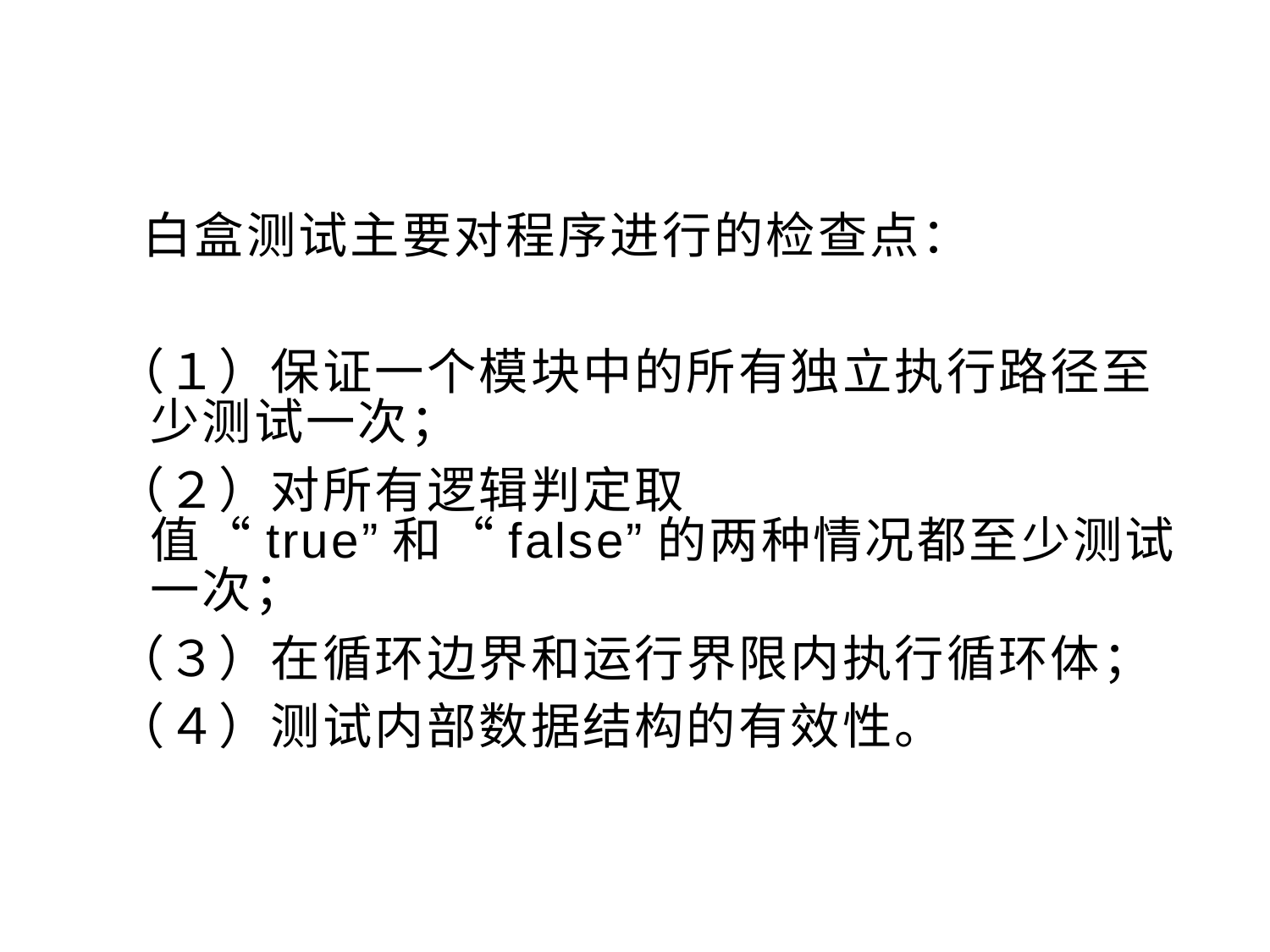

白盒测试主要对程序进行的检查点：

  （１）保证一个模块中的所有独立执行路径至少测试一次；
  （２）对所有逻辑判定取值“true”和“false”的两种情况都至少测试一次；
  （３）在循环边界和运行界限内执行循环体；
  （４）测试内部数据结构的有效性。